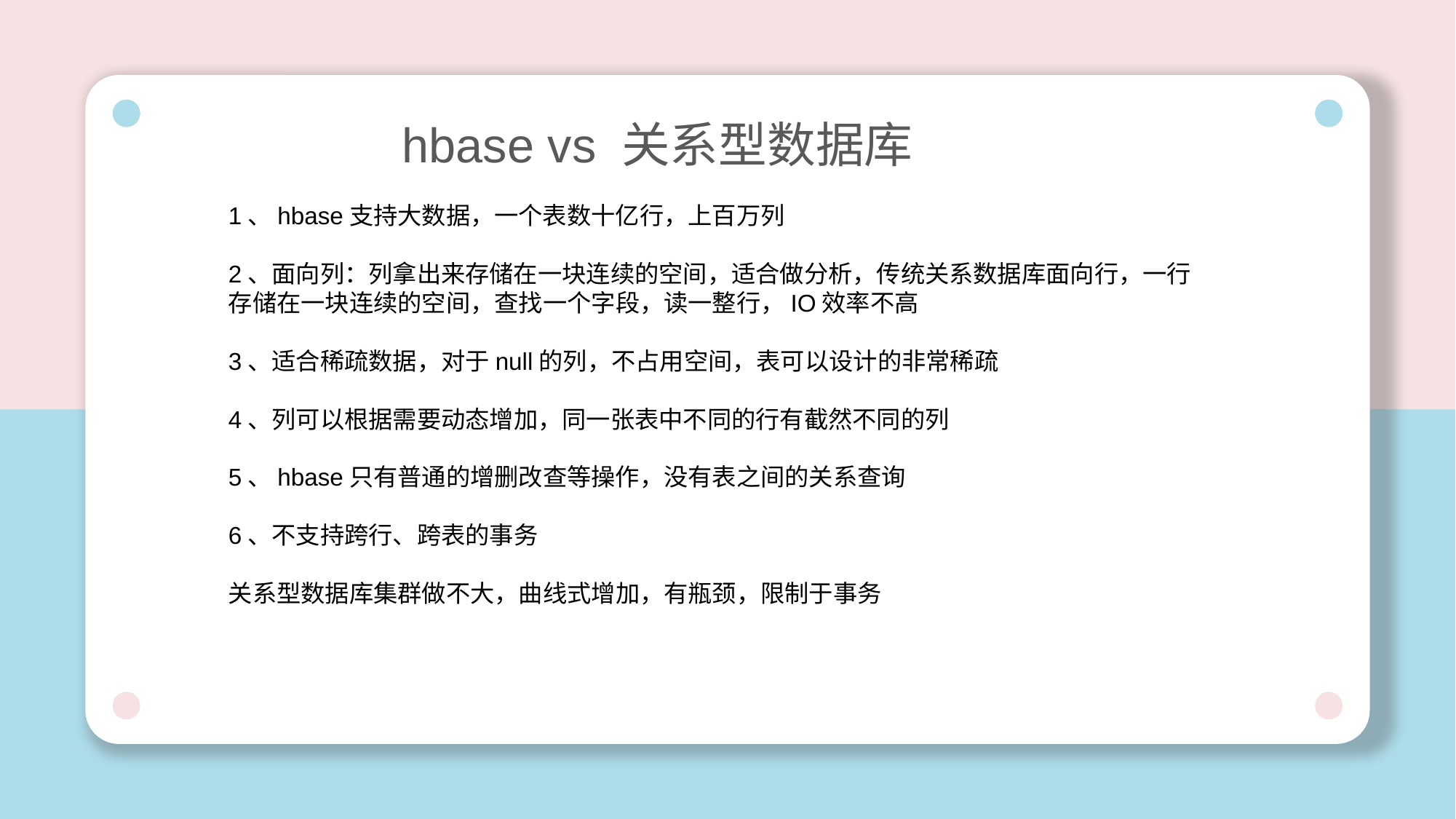

hbase vs 关系型数据库
1、hbase支持大数据，一个表数十亿行，上百万列

2、面向列：列拿出来存储在一块连续的空间，适合做分析，传统关系数据库面向行，一行存储在一块连续的空间，查找一个字段，读一整行，IO效率不高

3、适合稀疏数据，对于null的列，不占用空间，表可以设计的非常稀疏

4、列可以根据需要动态增加，同一张表中不同的行有截然不同的列

5、hbase只有普通的增删改查等操作，没有表之间的关系查询

6、不支持跨行、跨表的事务

关系型数据库集群做不大，曲线式增加，有瓶颈，限制于事务